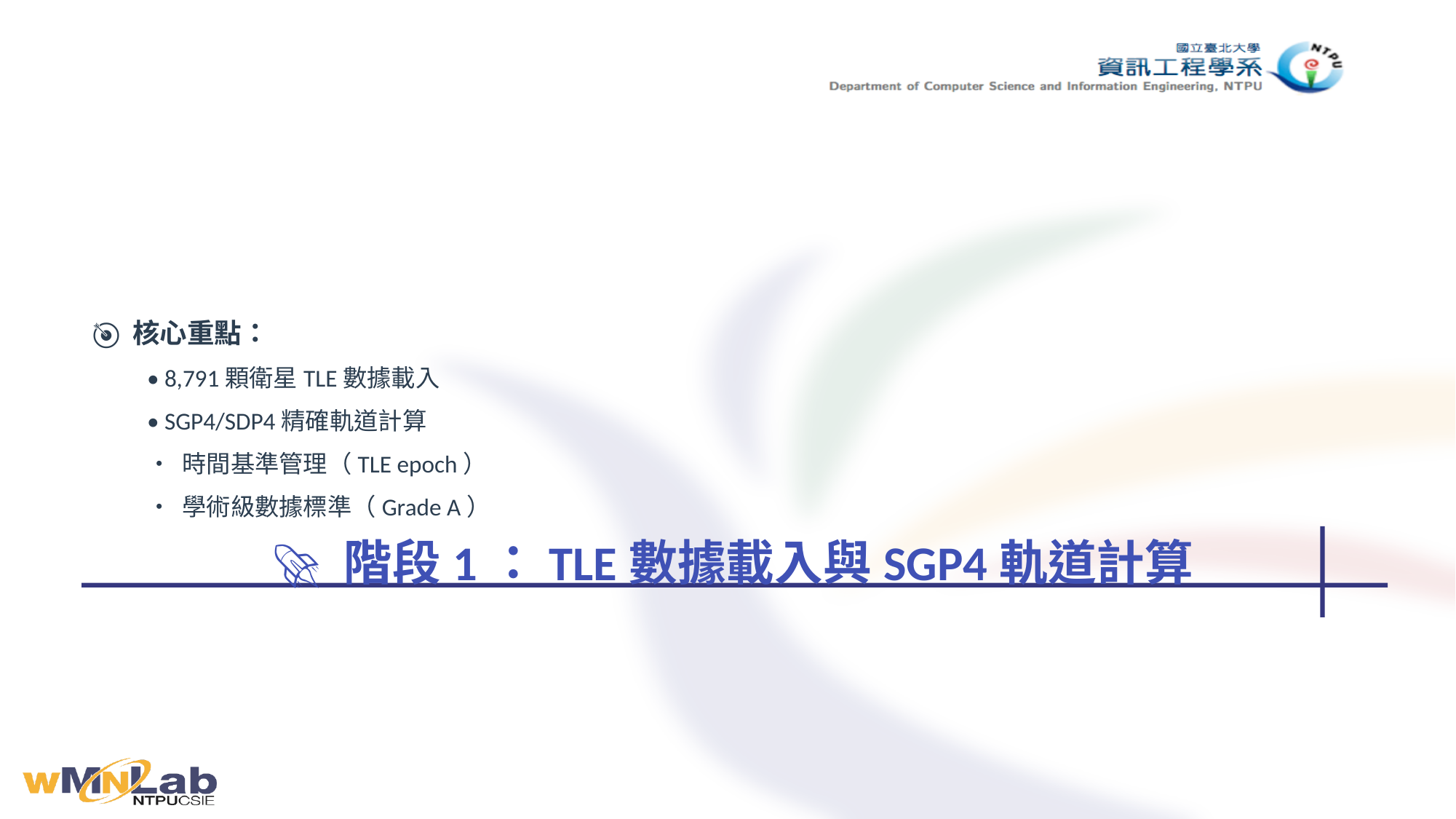

🎯 核心重點：
• 8,791顆衛星TLE數據載入
• SGP4/SDP4精確軌道計算
• 時間基準管理（TLE epoch）
• 學術級數據標準（Grade A）
# 🚀 階段1：TLE數據載入與SGP4軌道計算